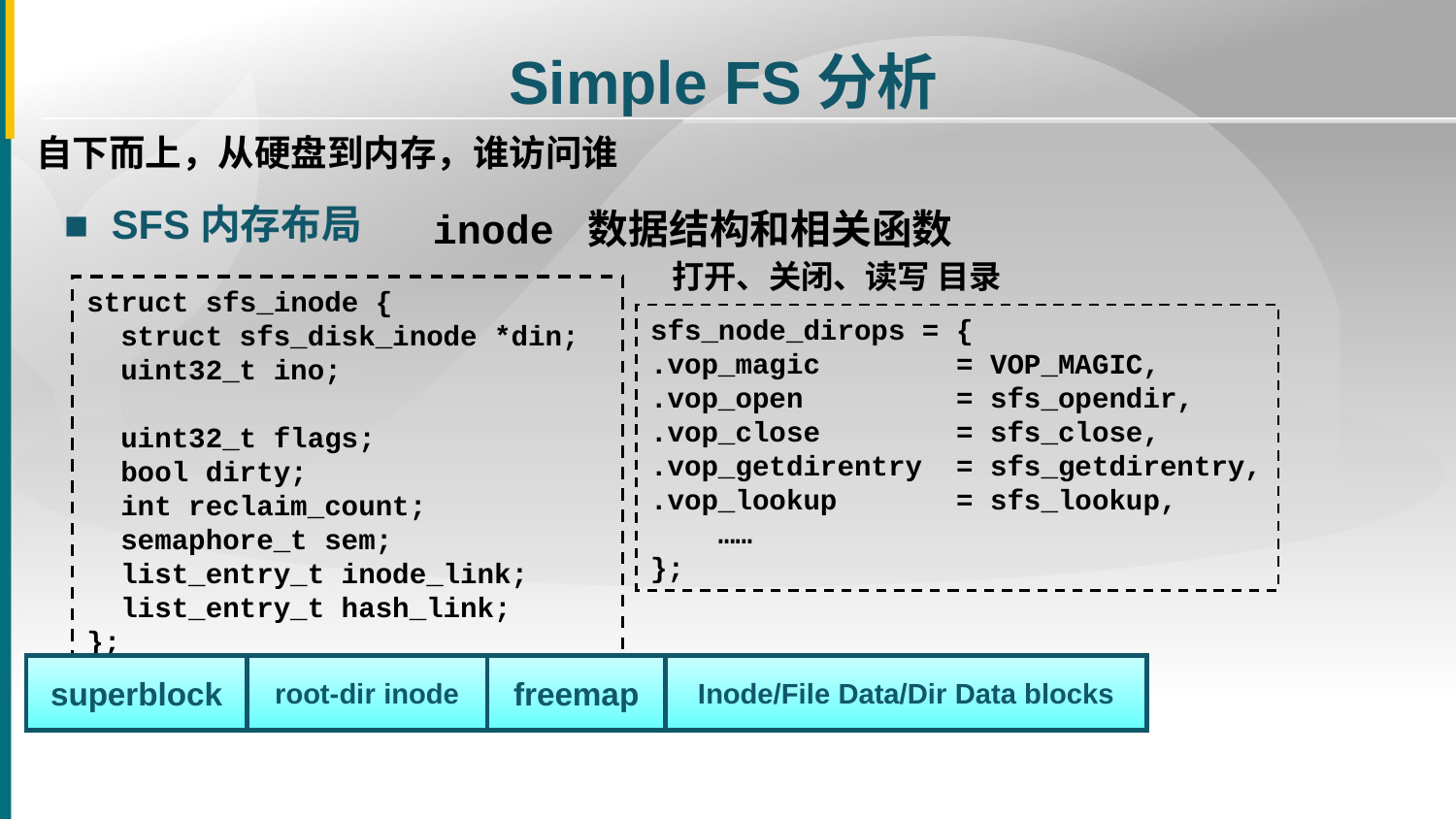

Simple FS分析
自下而上，从硬盘到内存，谁访问谁
■
SFS内存布局
inode 数据结构和相关函数
打开、关闭、读写 目录
struct sfs_inode {
  struct sfs_disk_inode *din;
  uint32_t ino;
  uint32_t flags;
  bool dirty;
  int reclaim_count;
  semaphore_t sem;
  list_entry_t inode_link;
  list_entry_t hash_link;
};
sfs_node_dirops = {
.vop_magic        = VOP_MAGIC,
.vop_open         = sfs_opendir,
.vop_close        = sfs_close,
.vop_getdirentry  = sfs_getdirentry,
.vop_lookup       = sfs_lookup,
    ……
};
superblock
root-dir inode
freemap
Inode/File Data/Dir Data blocks